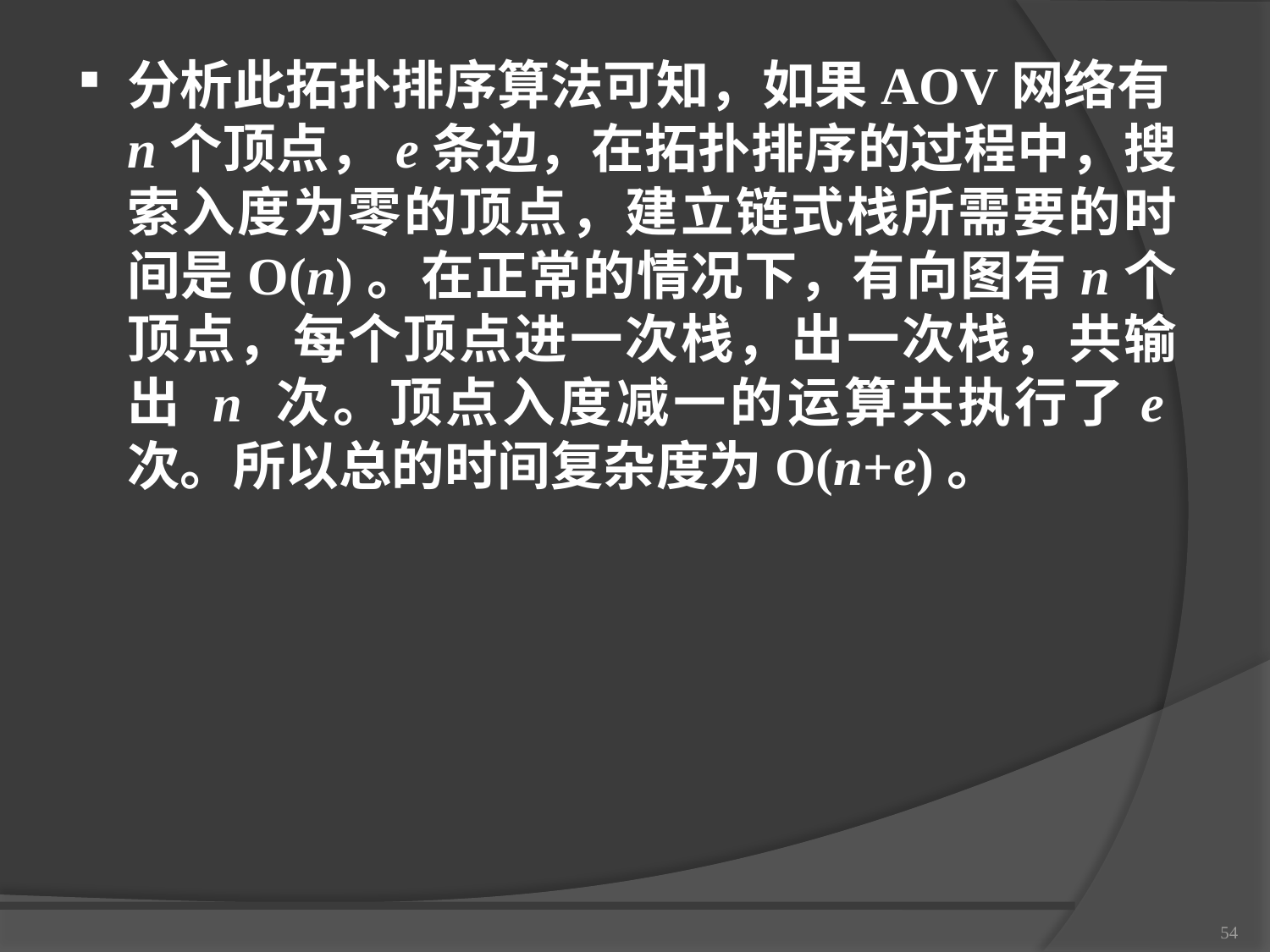

分析此拓扑排序算法可知，如果AOV网络有n个顶点，e条边，在拓扑排序的过程中，搜索入度为零的顶点，建立链式栈所需要的时间是O(n)。在正常的情况下，有向图有n个顶点，每个顶点进一次栈，出一次栈，共输出 n 次。顶点入度减一的运算共执行了e次。所以总的时间复杂度为O(n+e)。
54